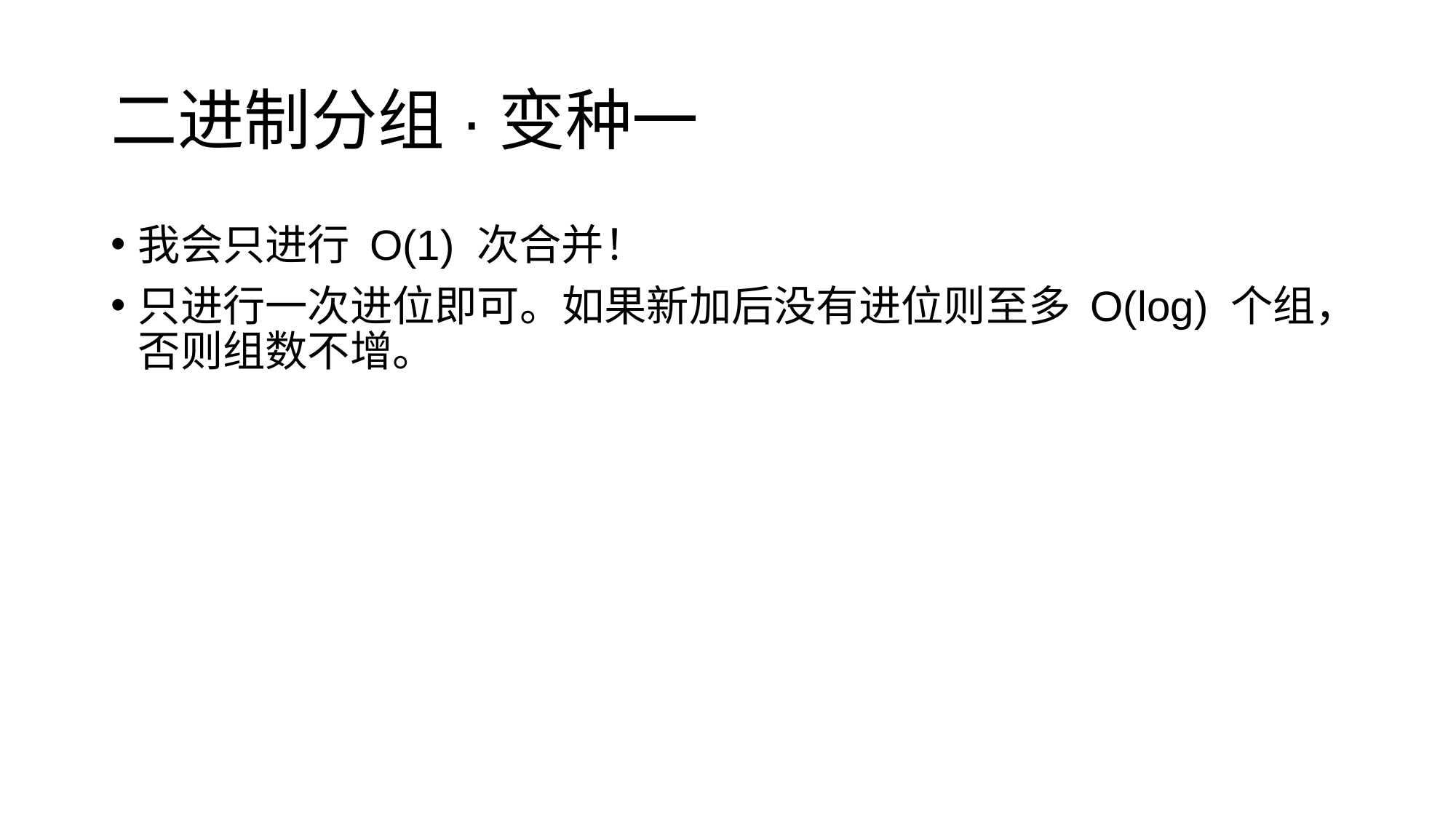

# 二进制分组·变种一
我会只进行 O(1) 次合并！
只进行一次进位即可。如果新加后没有进位则至多 O(log) 个组，否则组数不增。